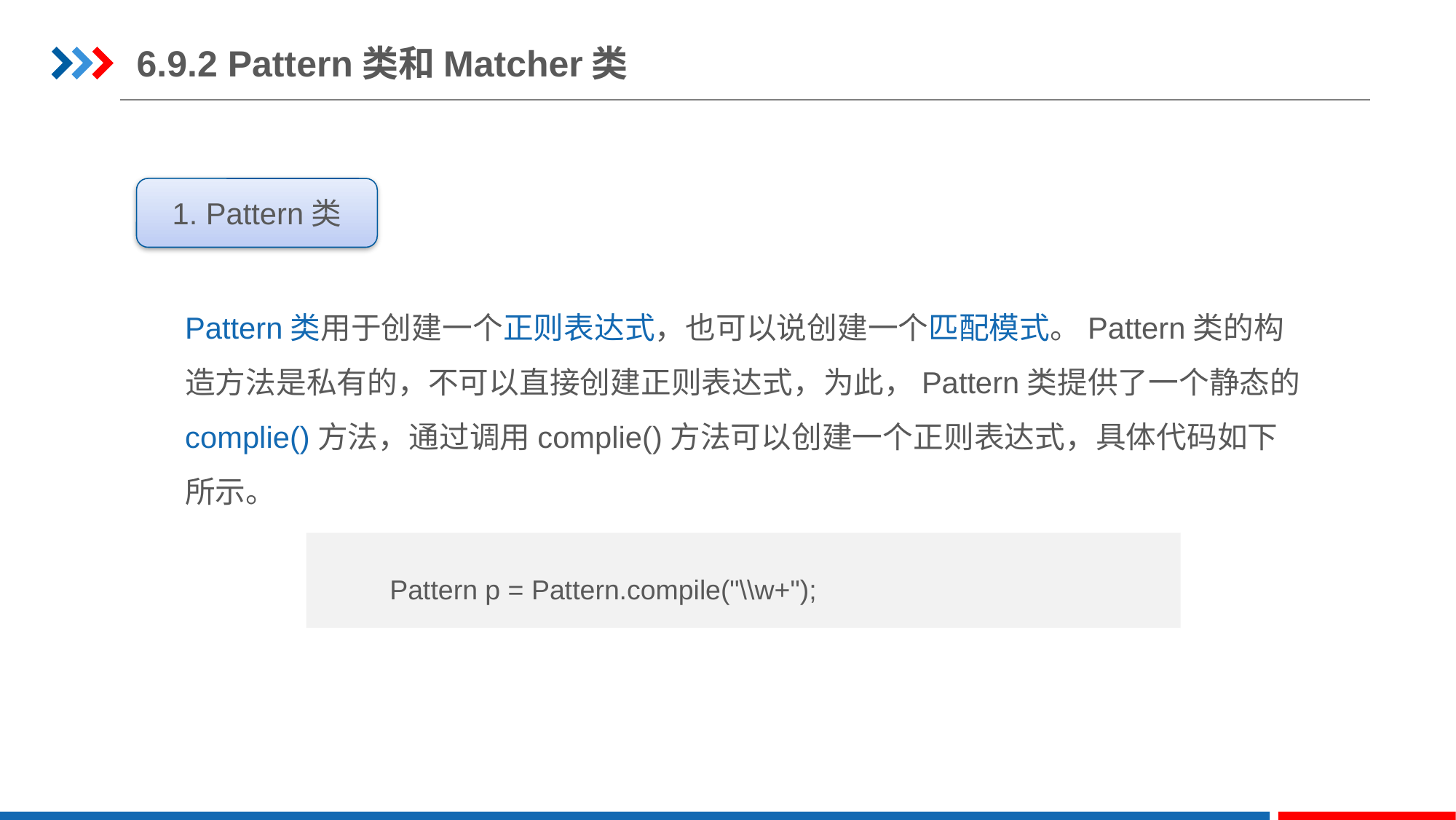

6.9.2 Pattern类和Matcher类
1. Pattern类
Pattern类用于创建一个正则表达式，也可以说创建一个匹配模式。Pattern类的构造方法是私有的，不可以直接创建正则表达式，为此，Pattern类提供了一个静态的complie()方法，通过调用complie()方法可以创建一个正则表达式，具体代码如下所示。
Pattern p = Pattern.compile("\\w+");